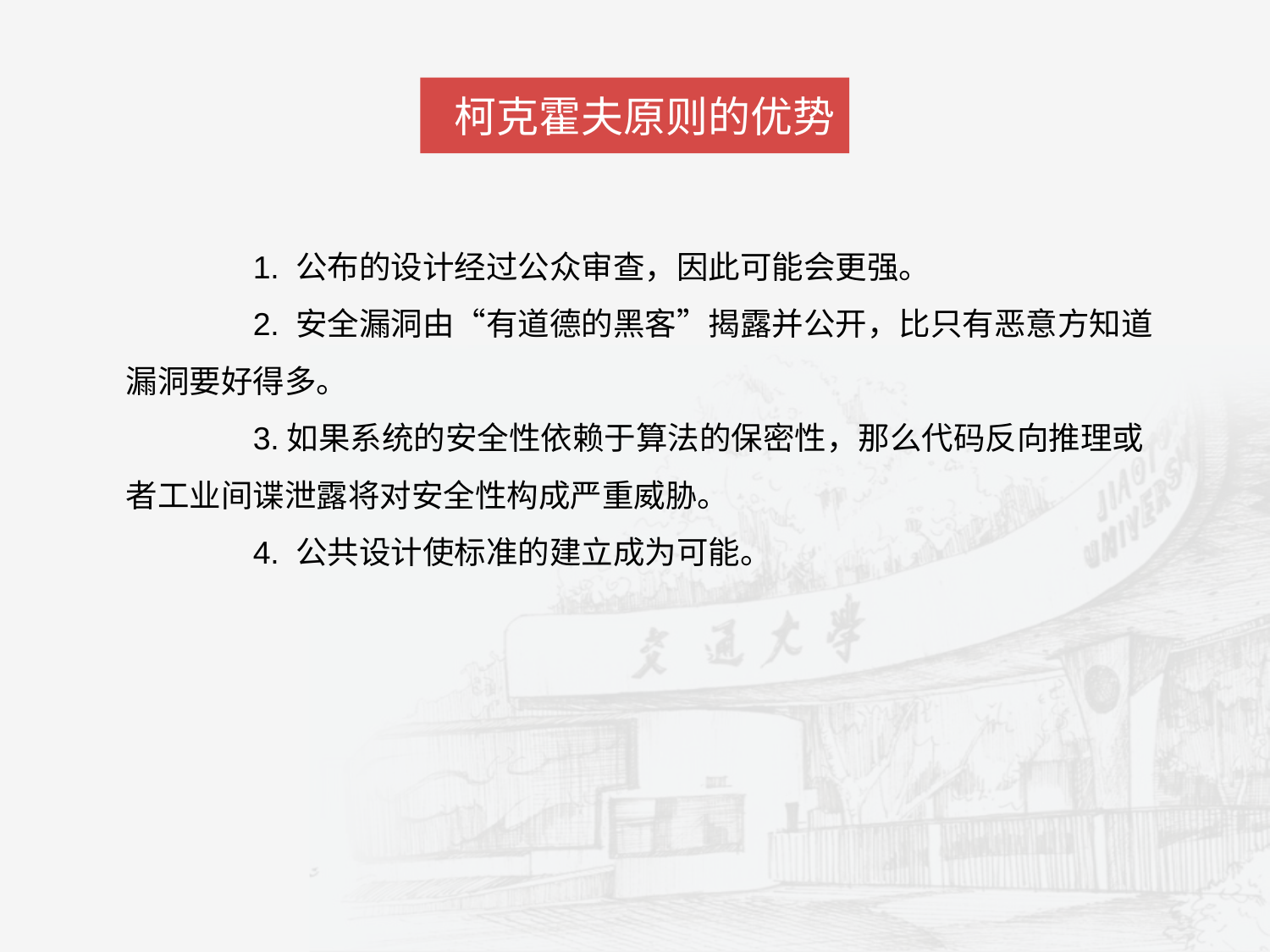

柯克霍夫原则的优势

	1. 公布的设计经过公众审查，因此可能会更强。
	2. 安全漏洞由“有道德的黑客”揭露并公开，比只有恶意方知道漏洞要好得多。
	3.如果系统的安全性依赖于算法的保密性，那么代码反向推理或者工业间谍泄露将对安全性构成严重威胁。
	4. 公共设计使标准的建立成为可能。